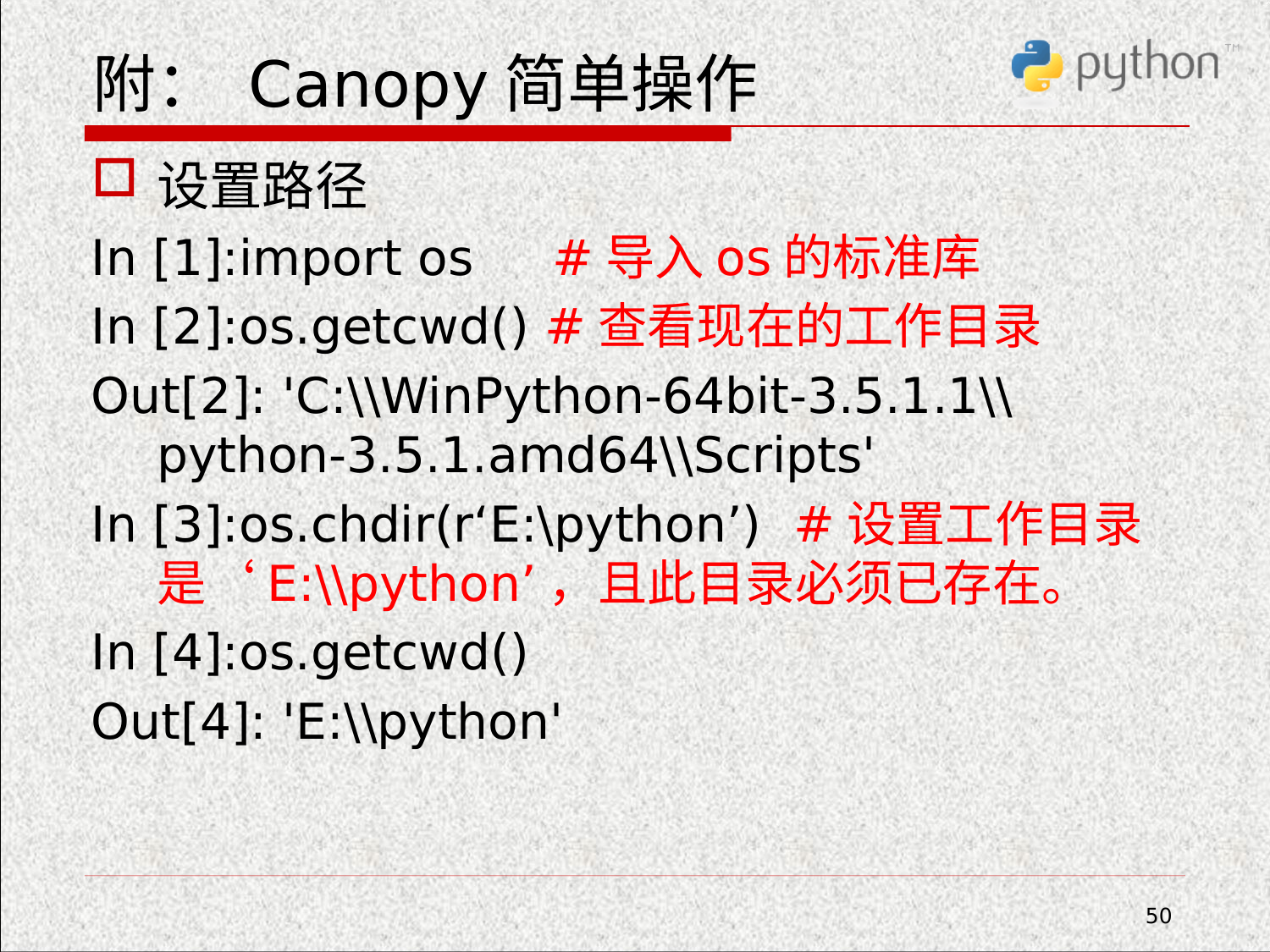

# 附： Canopy简单操作
设置路径
In [1]:import os     #导入os的标准库
In [2]:os.getcwd() #查看现在的工作目录
Out[2]: 'C:\\WinPython-64bit-3.5.1.1\\python-3.5.1.amd64\\Scripts'
In [3]:os.chdir(r‘E:\python’)  #设置工作目录是‘E:\\python’，且此目录必须已存在。
In [4]:os.getcwd()
Out[4]: 'E:\\python'

50